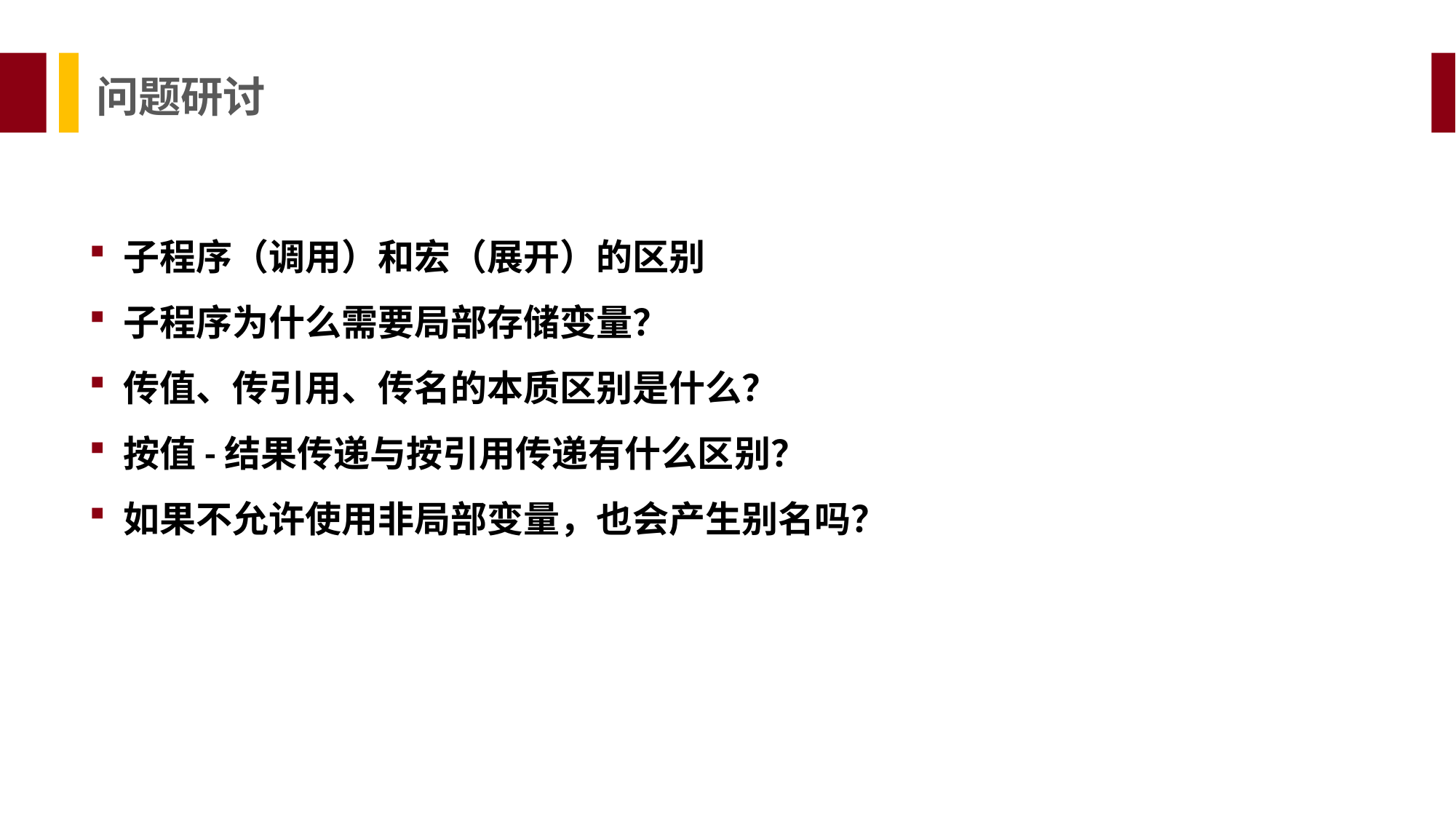

问题研讨
子程序（调用）和宏（展开）的区别
子程序为什么需要局部存储变量？
传值、传引用、传名的本质区别是什么？
按值-结果传递与按引用传递有什么区别？
如果不允许使用非局部变量，也会产生别名吗？